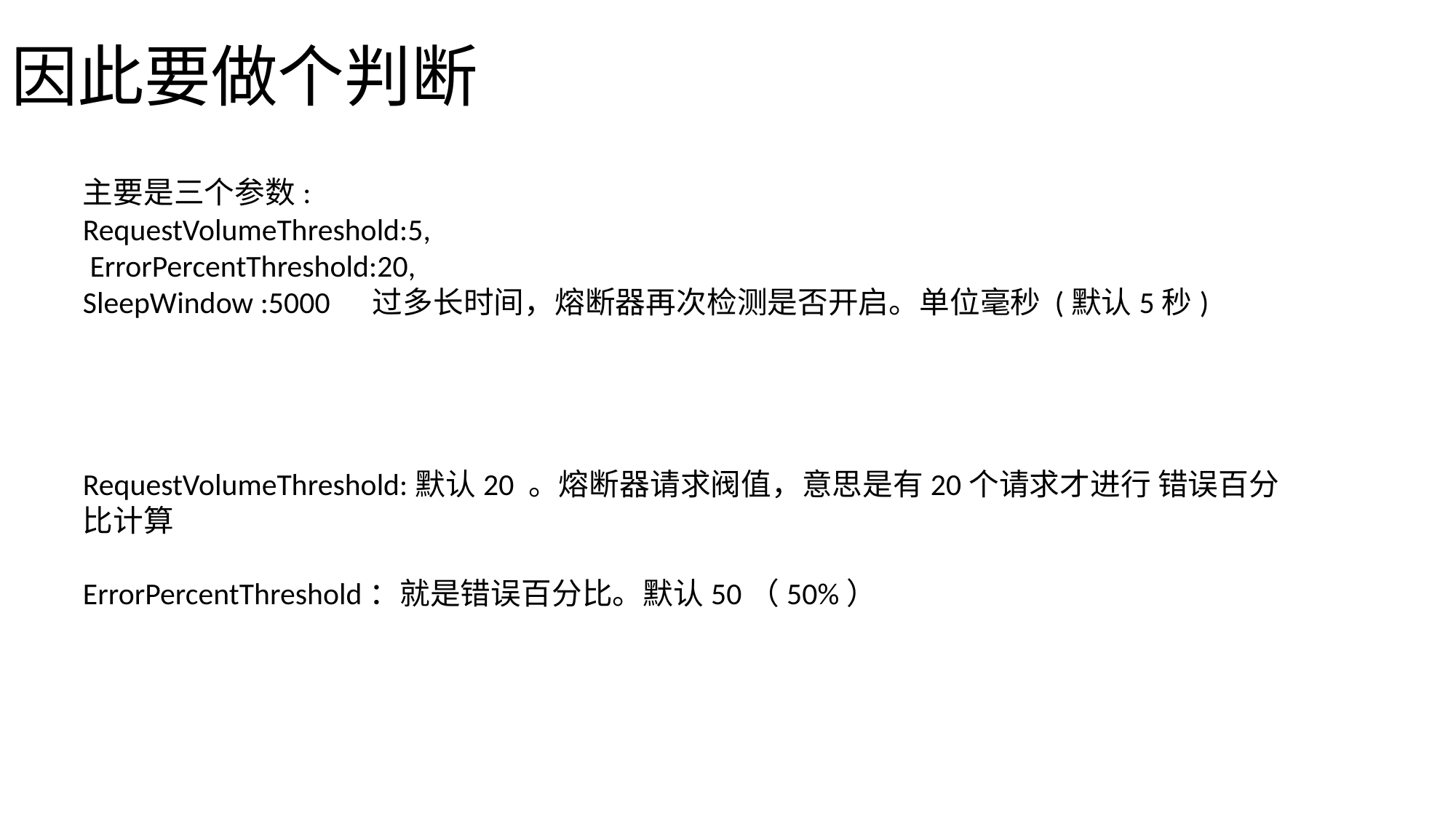

# 因此要做个判断
主要是三个参数:
RequestVolumeThreshold:5,
 ErrorPercentThreshold:20,
SleepWindow :5000     过多长时间，熔断器再次检测是否开启。单位毫秒 (默认5秒)

RequestVolumeThreshold:默认20 。熔断器请求阀值，意思是有20个请求才进行 错误百分比计算

ErrorPercentThreshold：就是错误百分比。默认50（50%）